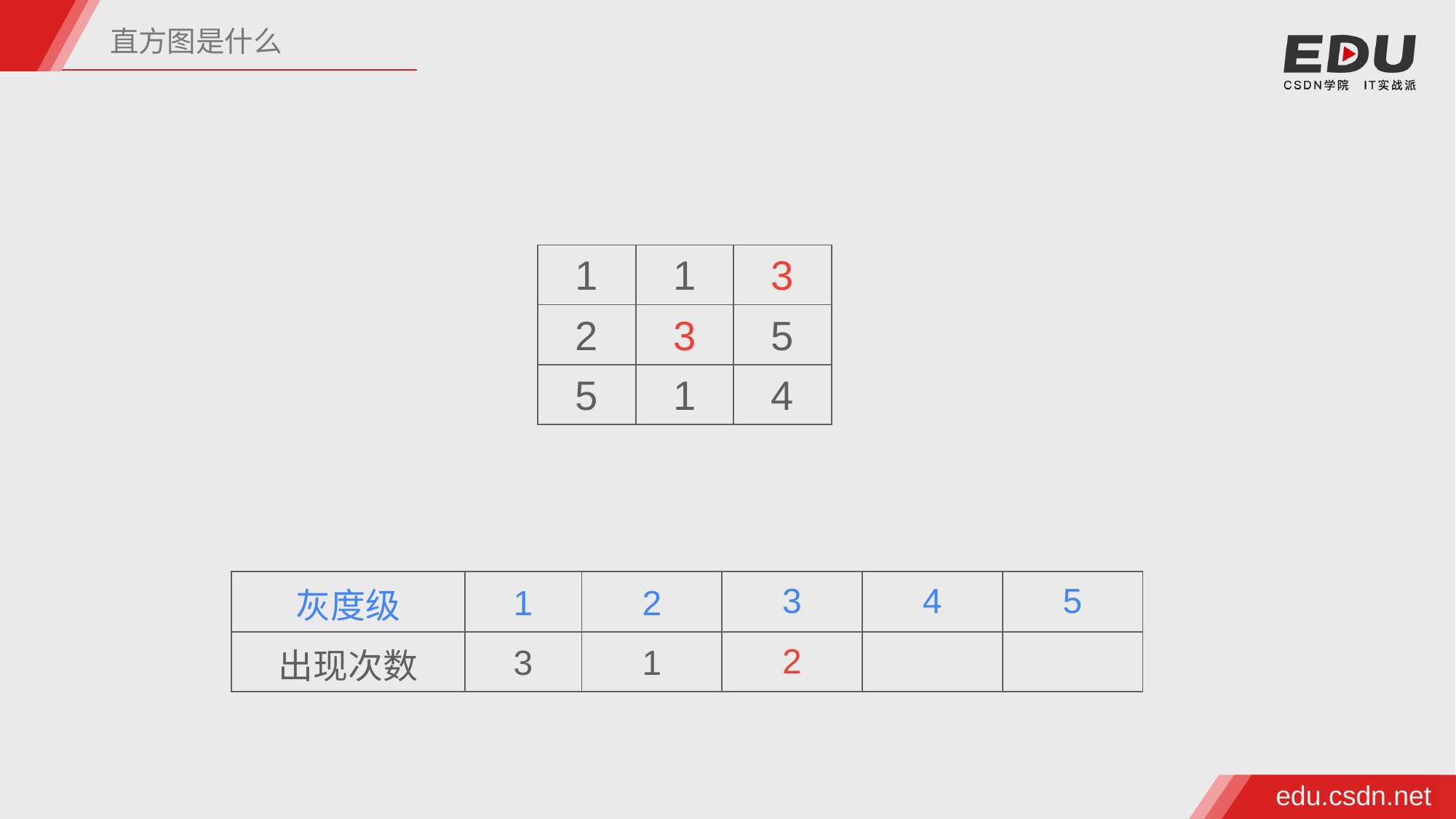

直方图是什么
| 1 | 1 | 3 |
| --- | --- | --- |
| 2 | 3 | 5 |
| 5 | 1 | 4 |
| 灰度级 | 1 | 2 | 3 | 4 | 5 |
| --- | --- | --- | --- | --- | --- |
| 出现次数 | 3 | 1 | 2 |  |  |